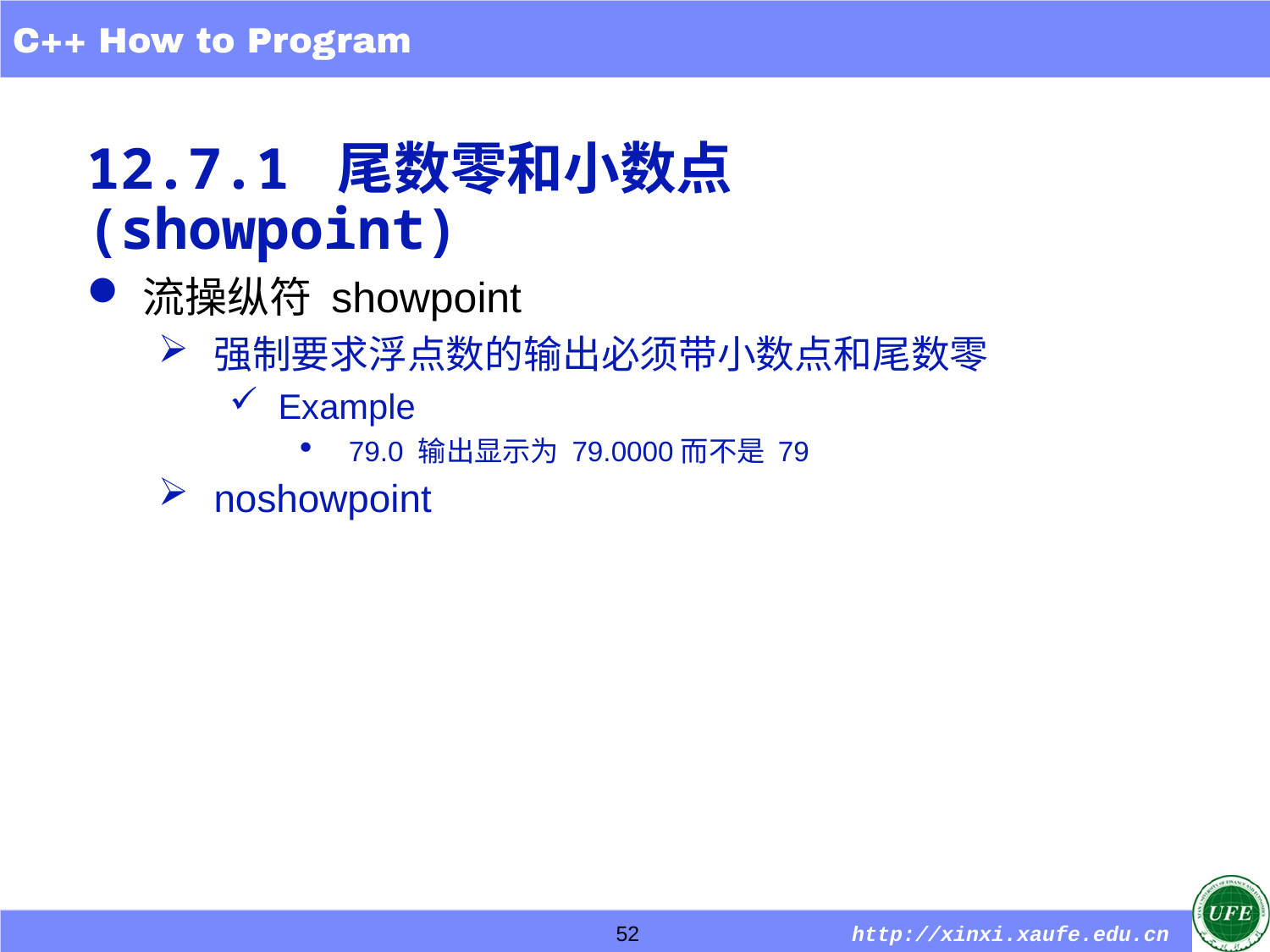

# 12.7.1 尾数零和小数点 (showpoint)
流操纵符 showpoint
强制要求浮点数的输出必须带小数点和尾数零
Example
79.0 输出显示为 79.0000而不是 79
noshowpoint
52